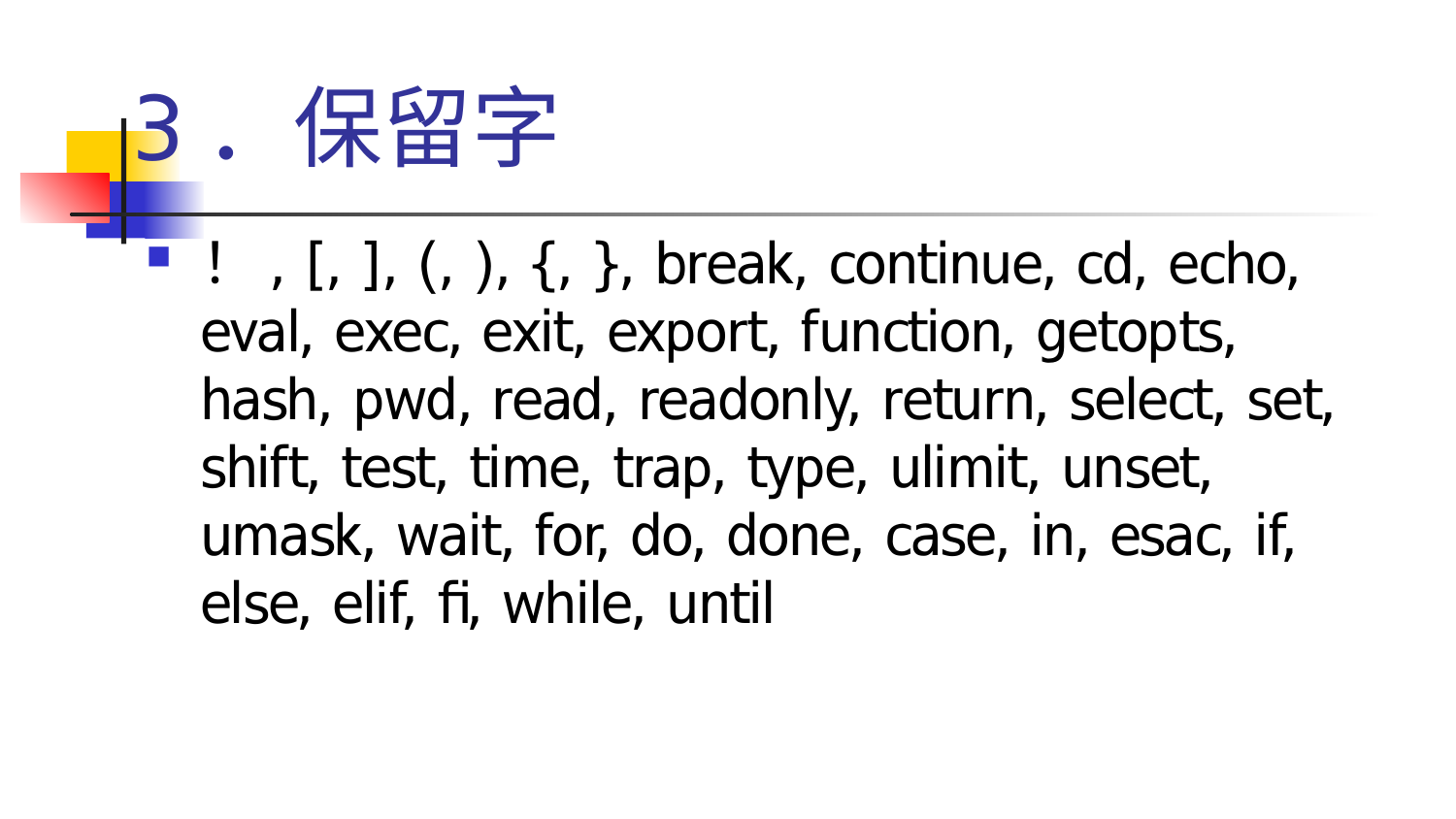

# 3．保留字
！, [, ], (, ), {, }, break, continue, cd, echo, eval, exec, exit, export, function, getopts, hash, pwd, read, readonly, return, select, set, shift, test, time, trap, type, ulimit, unset, umask, wait, for, do, done, case, in, esac, if, else, elif, fi, while, until